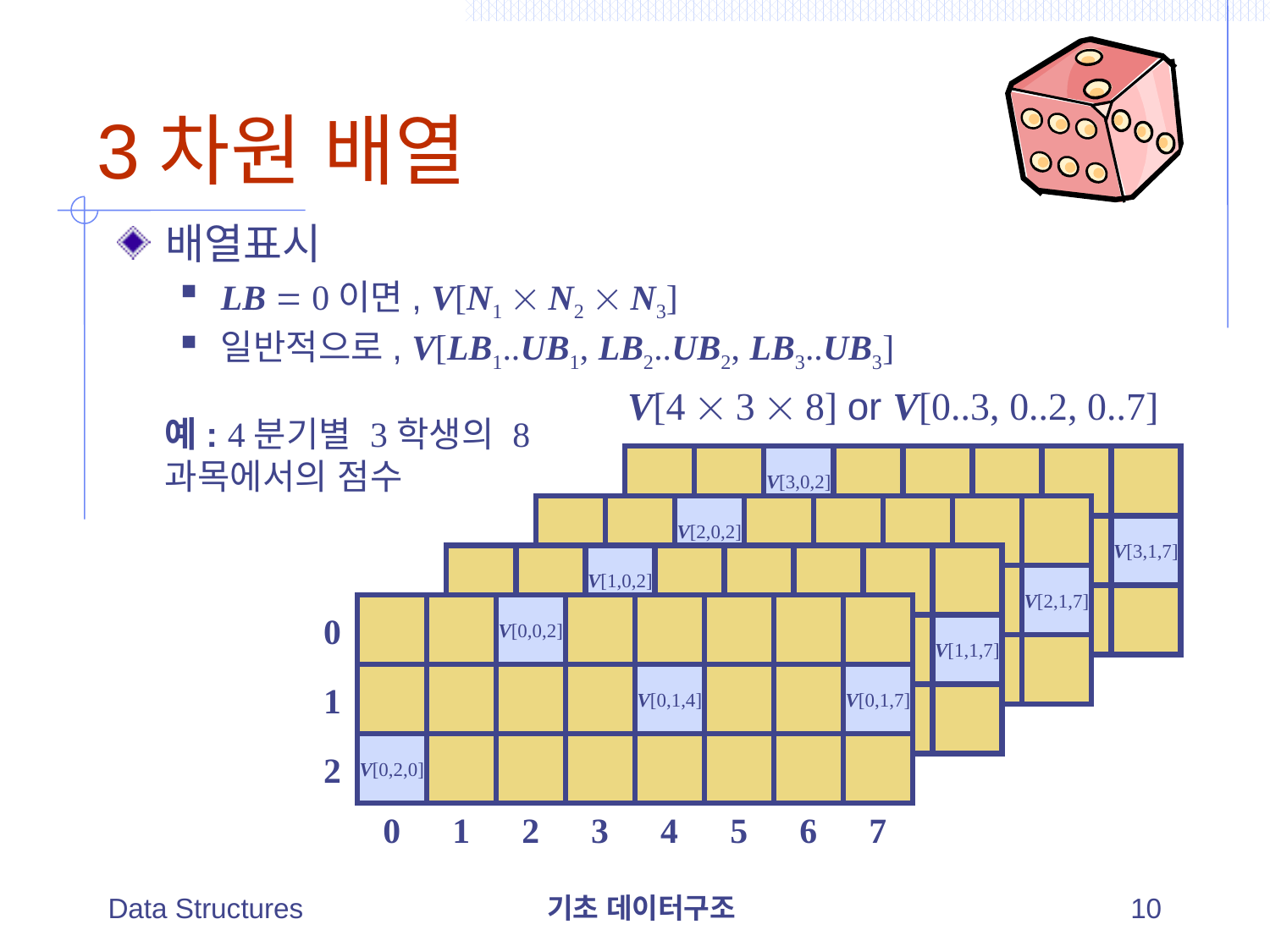

# 3차원 배열
배열표시
LB = 0이면, V[N1 × N2 × N3]
일반적으로, V[LB1..UB1, LB2..UB2, LB3..UB3]
V[4 × 3 × 8] or V[0..3, 0..2, 0..7]
예: 4분기별 3학생의 8과목에서의 점수

V[3,0,2]

V[3,1,7]

V[2,0,2]

V[2,1,7]

V[1,0,2]

V[1,1,7]

V[0,0,2]

0

V[0,1,4]

V[0,1,7]
1
V[0,2,0]

2
0
1
2
3
4
5
6
7
Data Structures
기초 데이터구조
10